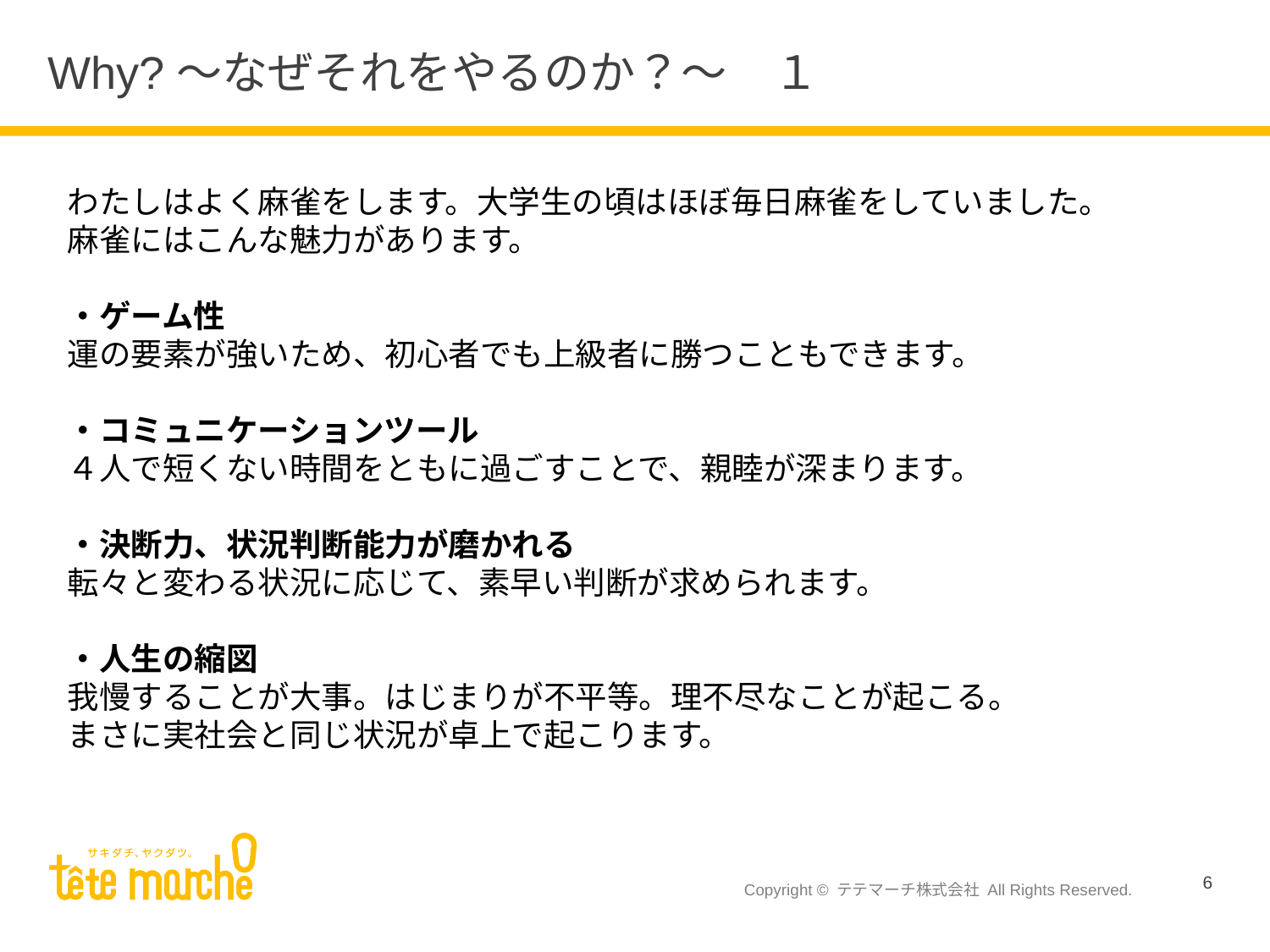

# Why?～なぜそれをやるのか？～　１
わたしはよく麻雀をします。大学生の頃はほぼ毎日麻雀をしていました。
麻雀にはこんな魅力があります。

・ゲーム性
運の要素が強いため、初心者でも上級者に勝つこともできます。

・コミュニケーションツール
４人で短くない時間をともに過ごすことで、親睦が深まります。

・決断力、状況判断能力が磨かれる
転々と変わる状況に応じて、素早い判断が求められます。

・人生の縮図
我慢することが大事。はじまりが不平等。理不尽なことが起こる。
まさに実社会と同じ状況が卓上で起こります。
6